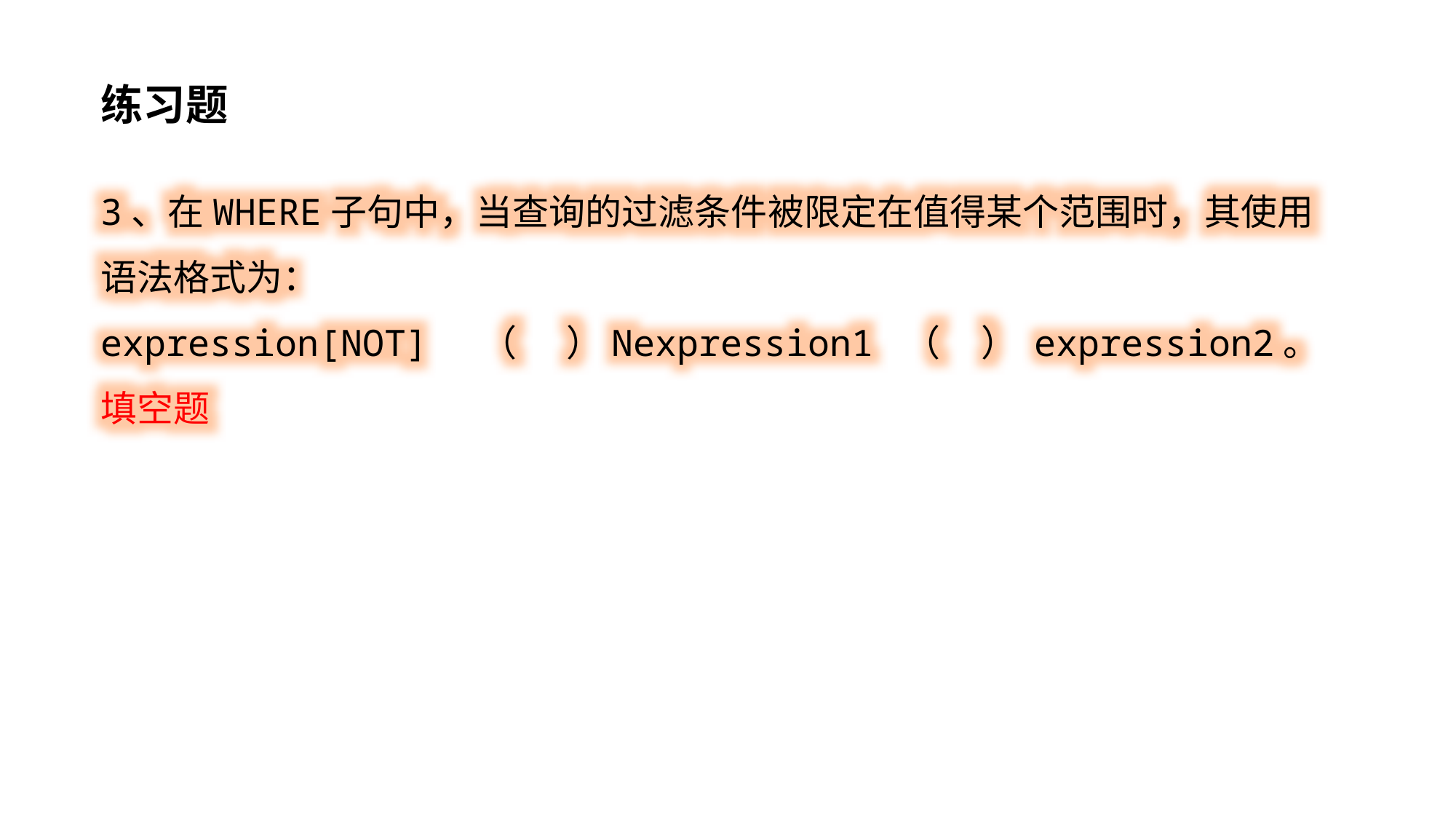

练习题
3、在WHERE子句中，当查询的过滤条件被限定在值得某个范围时，其使用语法格式为：expression[NOT]  （      ）Nexpression1 （     ） expression2。 填空题